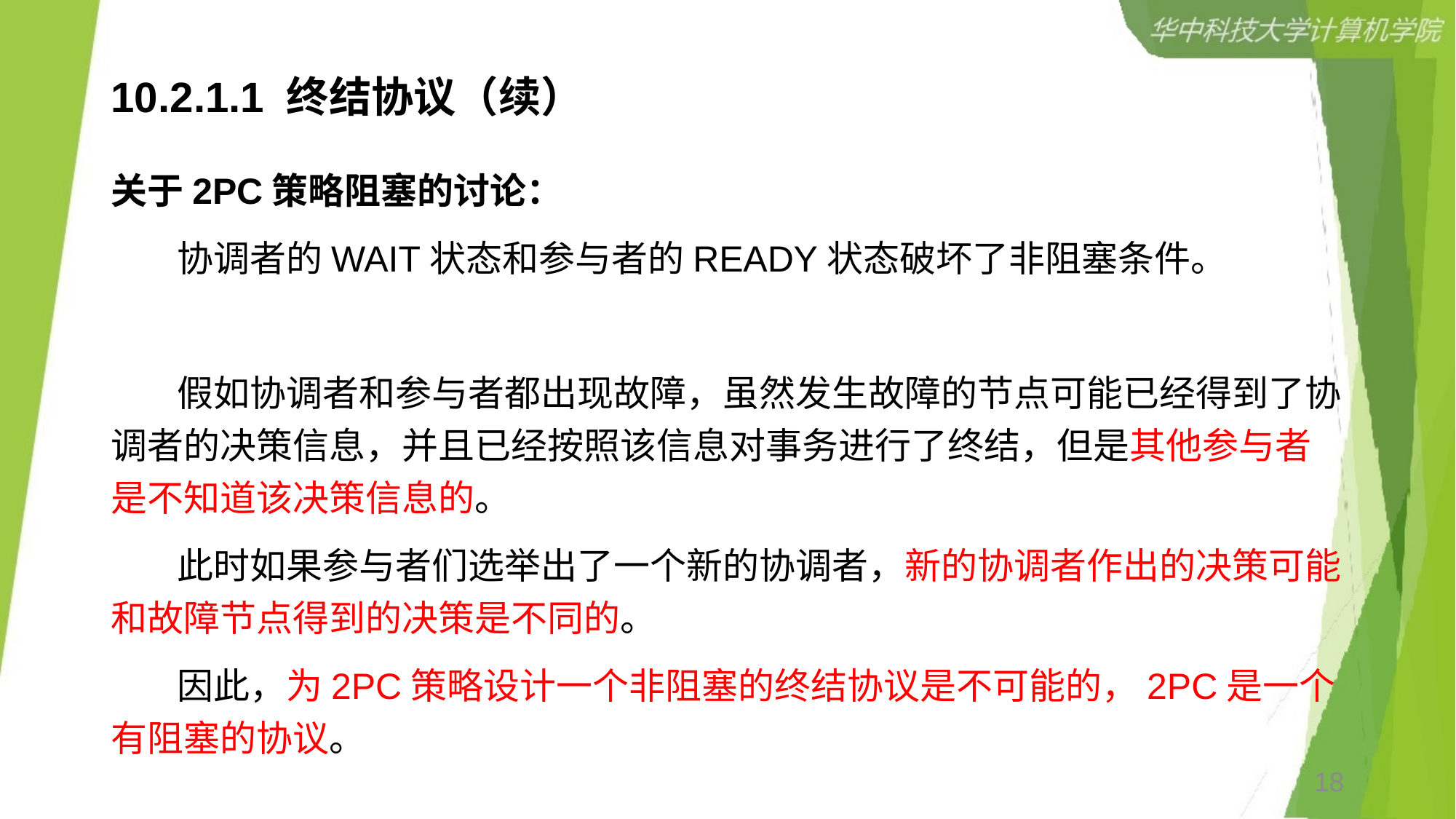

# 10.2.1.1 终结协议（续）
关于2PC策略阻塞的讨论：
       协调者的WAIT状态和参与者的READY状态破坏了非阻塞条件。

       假如协调者和参与者都出现故障，虽然发生故障的节点可能已经得到了协调者的决策信息，并且已经按照该信息对事务进行了终结，但是其他参与者是不知道该决策信息的。
       此时如果参与者们选举出了一个新的协调者，新的协调者作出的决策可能和故障节点得到的决策是不同的。
       因此，为2PC策略设计一个非阻塞的终结协议是不可能的，2PC是一个有阻塞的协议。
18